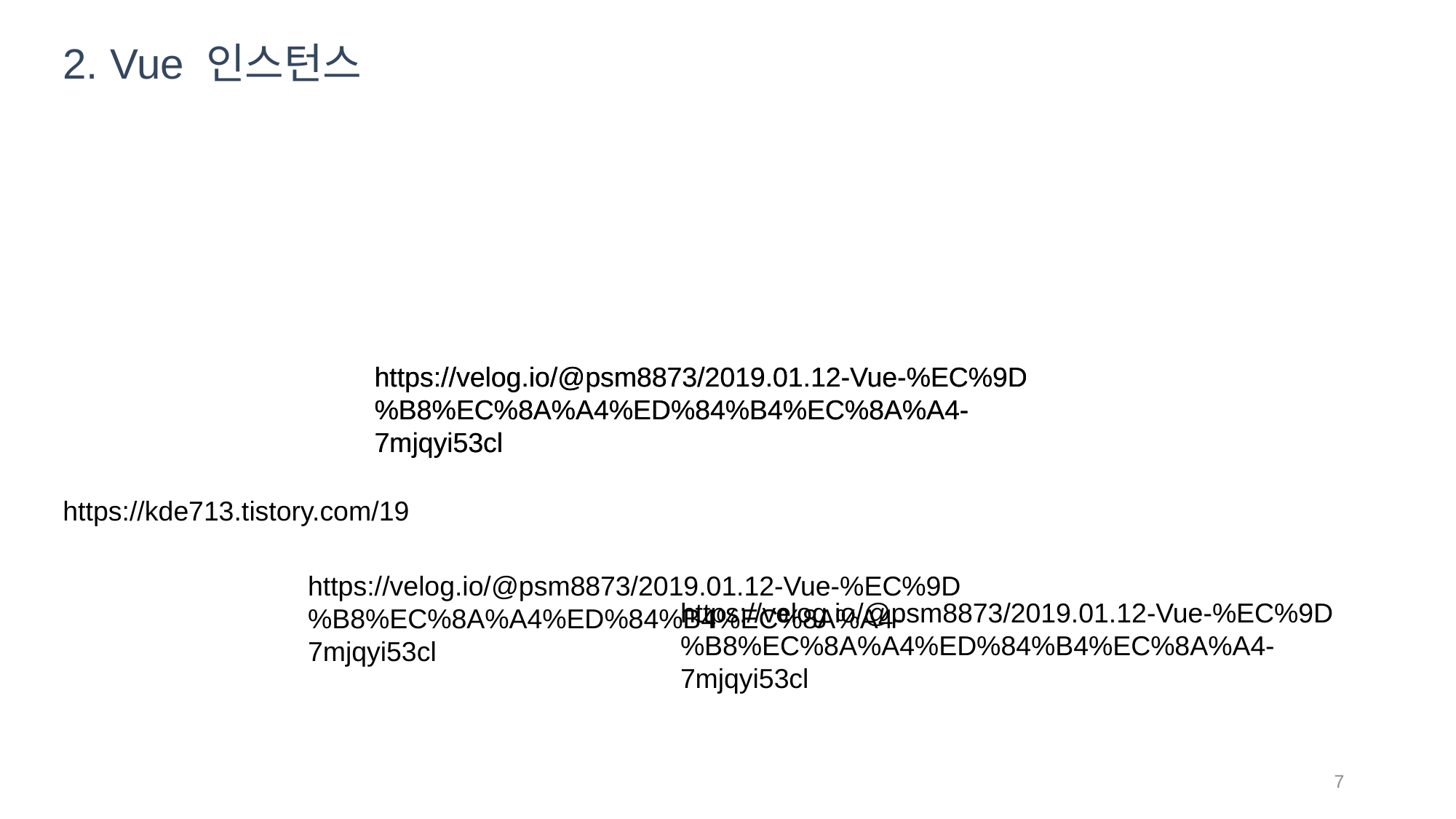

2. Vue 인스턴스

https://velog.io/@psm8873/2019.01.12-Vue-%EC%9D%B8%EC%8A%A4%ED%84%B4%EC%8A%A4-7mjqyi53cl
https://velog.io/@psm8873/2019.01.12-Vue-%EC%9D%B8%EC%8A%A4%ED%84%B4%EC%8A%A4-7mjqyi53cl
https://kde713.tistory.com/19
https://velog.io/@psm8873/2019.01.12-Vue-%EC%9D%B8%EC%8A%A4%ED%84%B4%EC%8A%A4-7mjqyi53cl
https://velog.io/@psm8873/2019.01.12-Vue-%EC%9D%B8%EC%8A%A4%ED%84%B4%EC%8A%A4-7mjqyi53cl
7